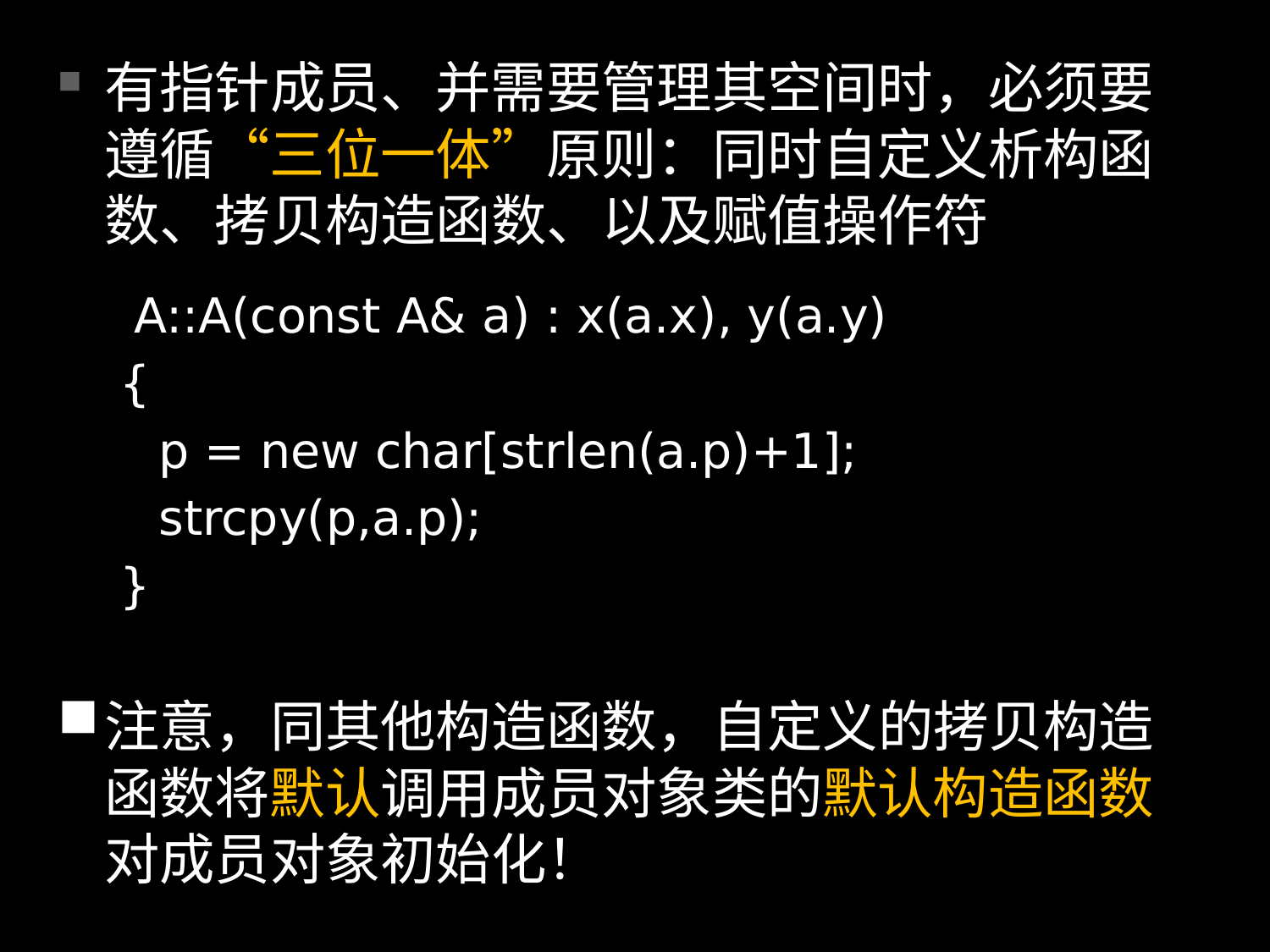

有指针成员、并需要管理其空间时，必须要遵循“三位一体”原则：同时自定义析构函数、拷贝构造函数、以及赋值操作符
     A::A(const A& a) : x(a.x), y(a.y)
{
	p = new char[strlen(a.p)+1];
	strcpy(p,a.p);
}

注意，同其他构造函数，自定义的拷贝构造函数将默认调用成员对象类的默认构造函数对成员对象初始化！